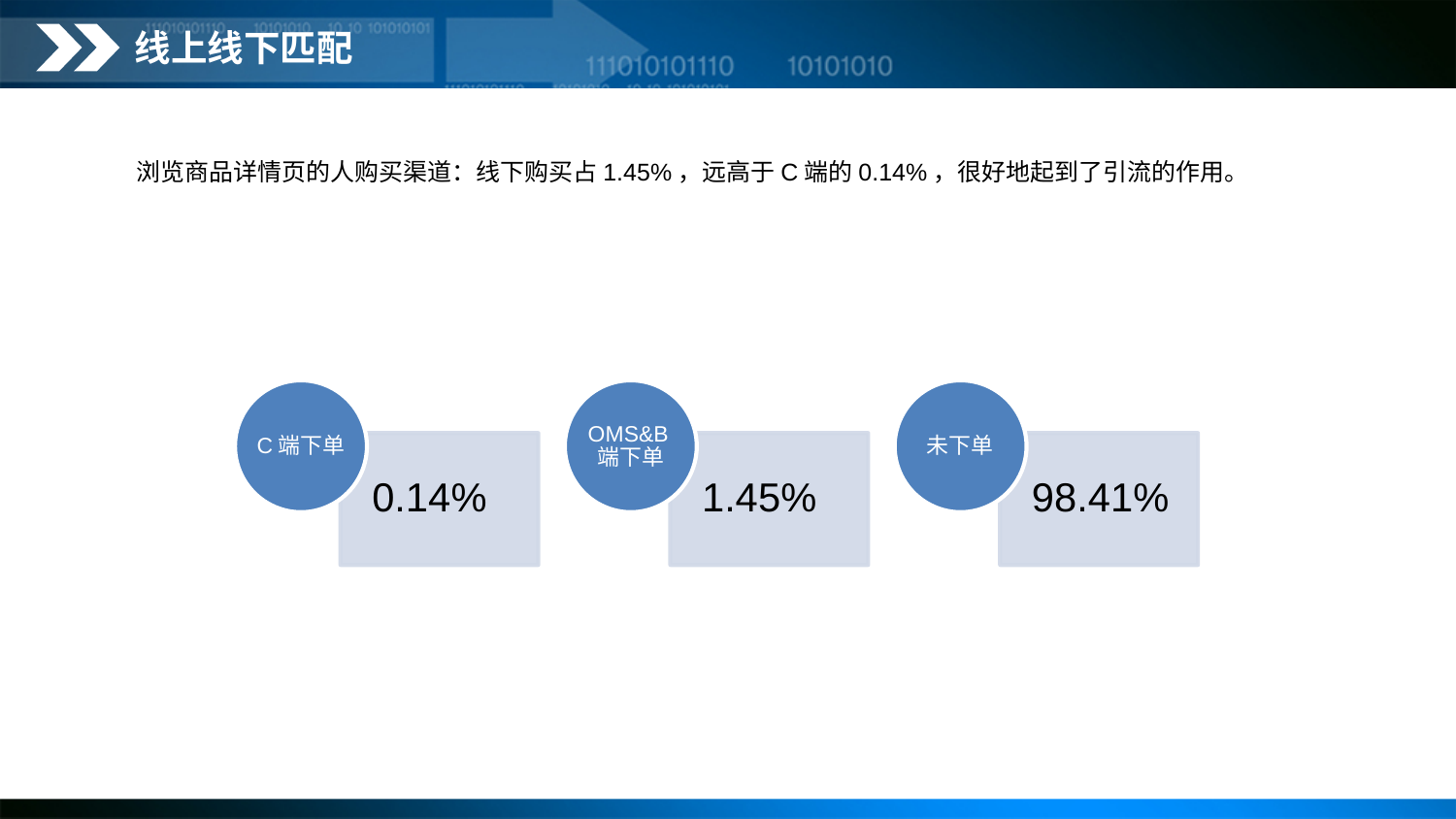

线上线下匹配

浏览商品详情页的人购买渠道：线下购买占1.45%，远高于C端的0.14%，很好地起到了引流的作用。
0.14%
C端下单
1.45%
OMS&B端下单
98.41%
未下单